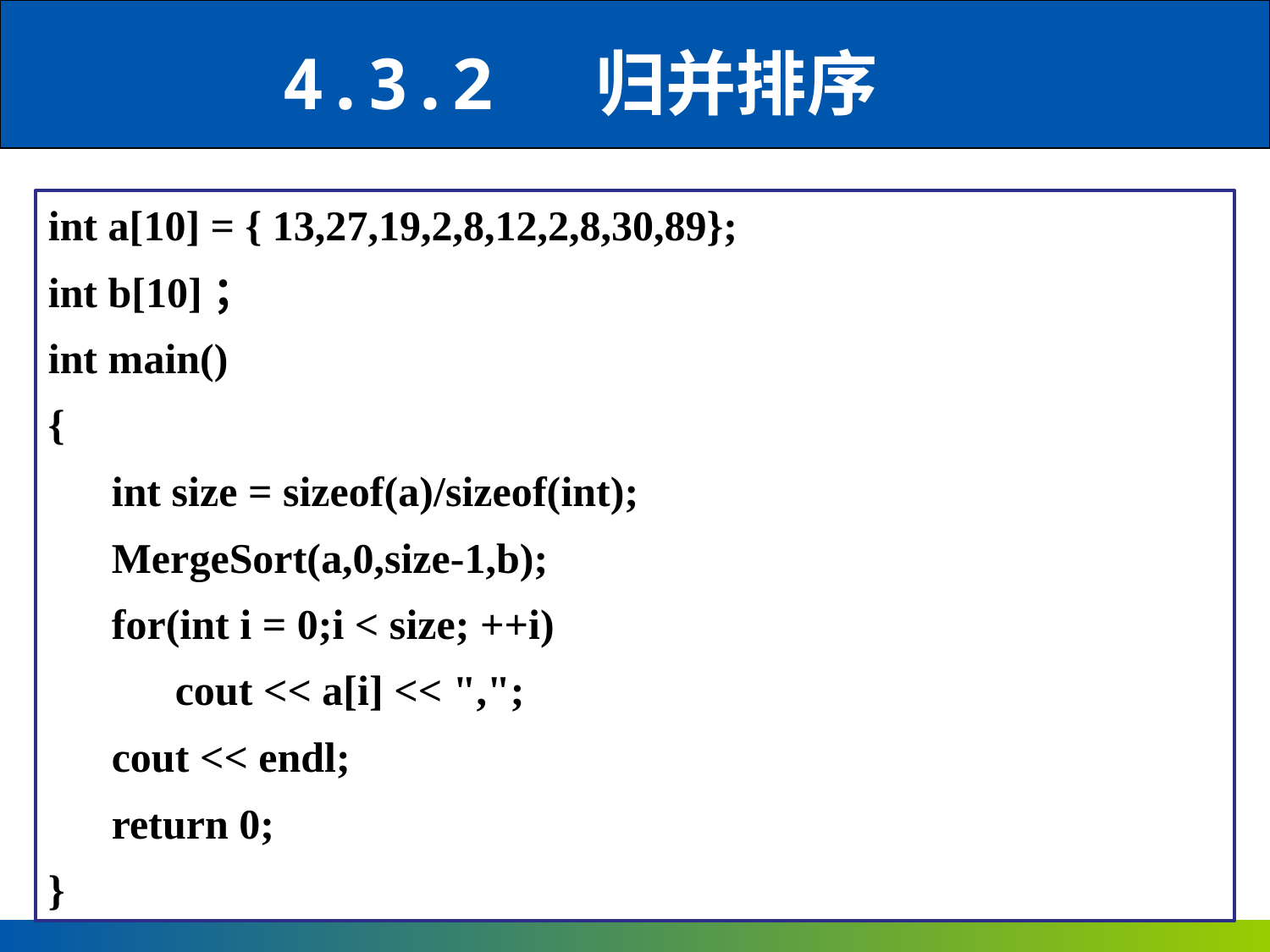

4.3.2  归并排序
int a[10] = { 13,27,19,2,8,12,2,8,30,89};
int b[10]；
int main()
{
int size = sizeof(a)/sizeof(int);
MergeSort(a,0,size-1,b);
for(int i = 0;i < size; ++i)
cout << a[i] << ",";
cout << endl;
return 0;
}